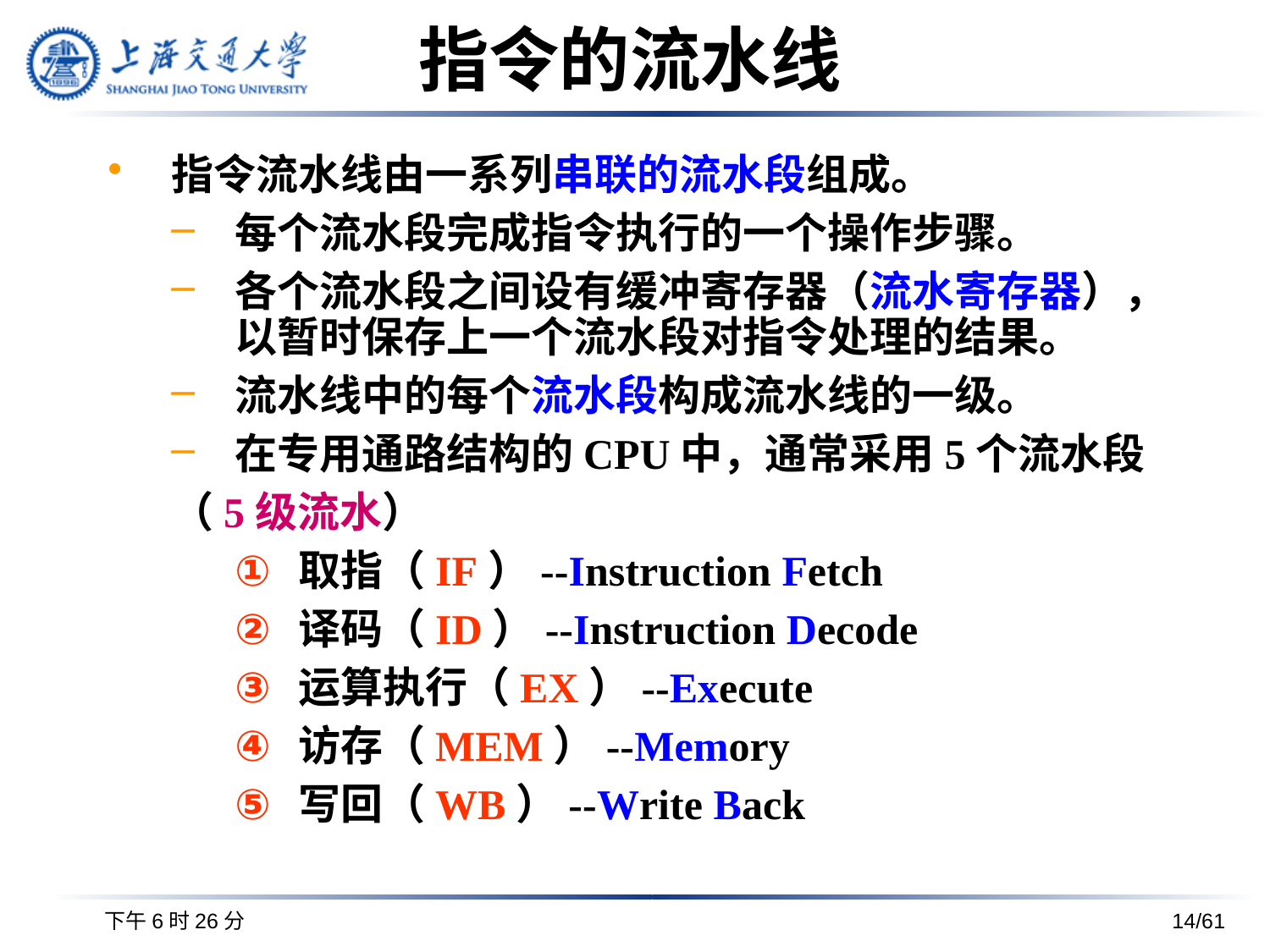

# 指令的流水线
指令流水线由一系列串联的流水段组成。
每个流水段完成指令执行的一个操作步骤。
各个流水段之间设有缓冲寄存器（流水寄存器），以暂时保存上一个流水段对指令处理的结果。
流水线中的每个流水段构成流水线的一级。
在专用通路结构的CPU中，通常采用5个流水段
（5级流水）
取指（IF）--Instruction Fetch
译码（ID）--Instruction Decode
运算执行（EX）--Execute
访存（MEM）--Memory
写回（WB）--Write Back
下午6时26分
14/61